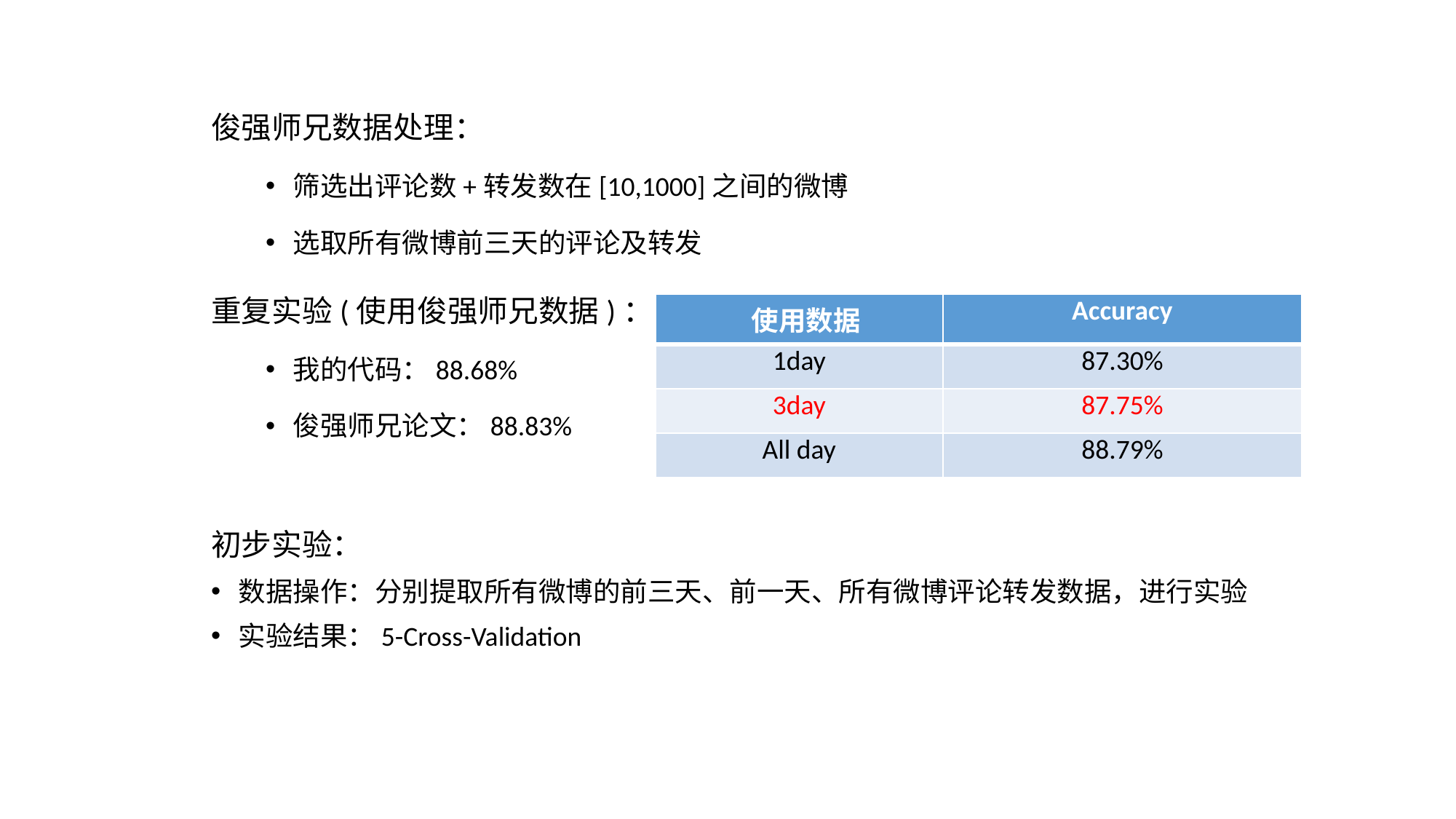

俊强师兄数据处理：
筛选出评论数+转发数在[10,1000]之间的微博
选取所有微博前三天的评论及转发
重复实验(使用俊强师兄数据)：
我的代码：88.68%
俊强师兄论文：88.83%

初步实验：
数据操作：分别提取所有微博的前三天、前一天、所有微博评论转发数据，进行实验
实验结果：5-Cross-Validation
| 使用数据 | Accuracy |
| --- | --- |
| 1day | 87.30% |
| 3day | 87.75% |
| All day | 88.79% |